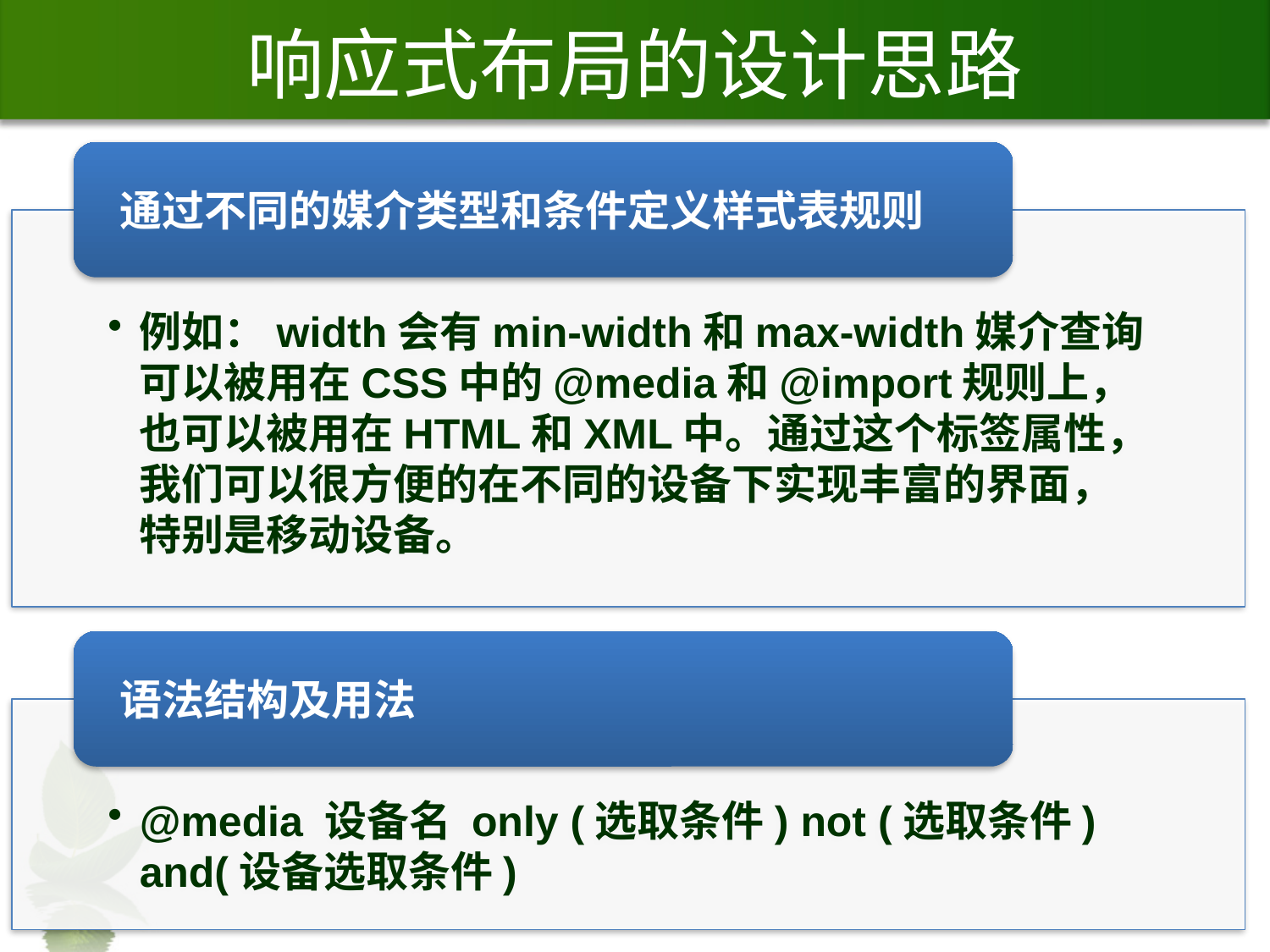

# 响应式布局的设计思路
例如：width会有min-width和max-width媒介查询可以被用在CSS中的@media和@import规则上，也可以被用在HTML和XML中。通过这个标签属性，我们可以很方便的在不同的设备下实现丰富的界面，特别是移动设备。
通过不同的媒介类型和条件定义样式表规则
@media 设备名 only (选取条件) not (选取条件) and(设备选取条件)
语法结构及用法